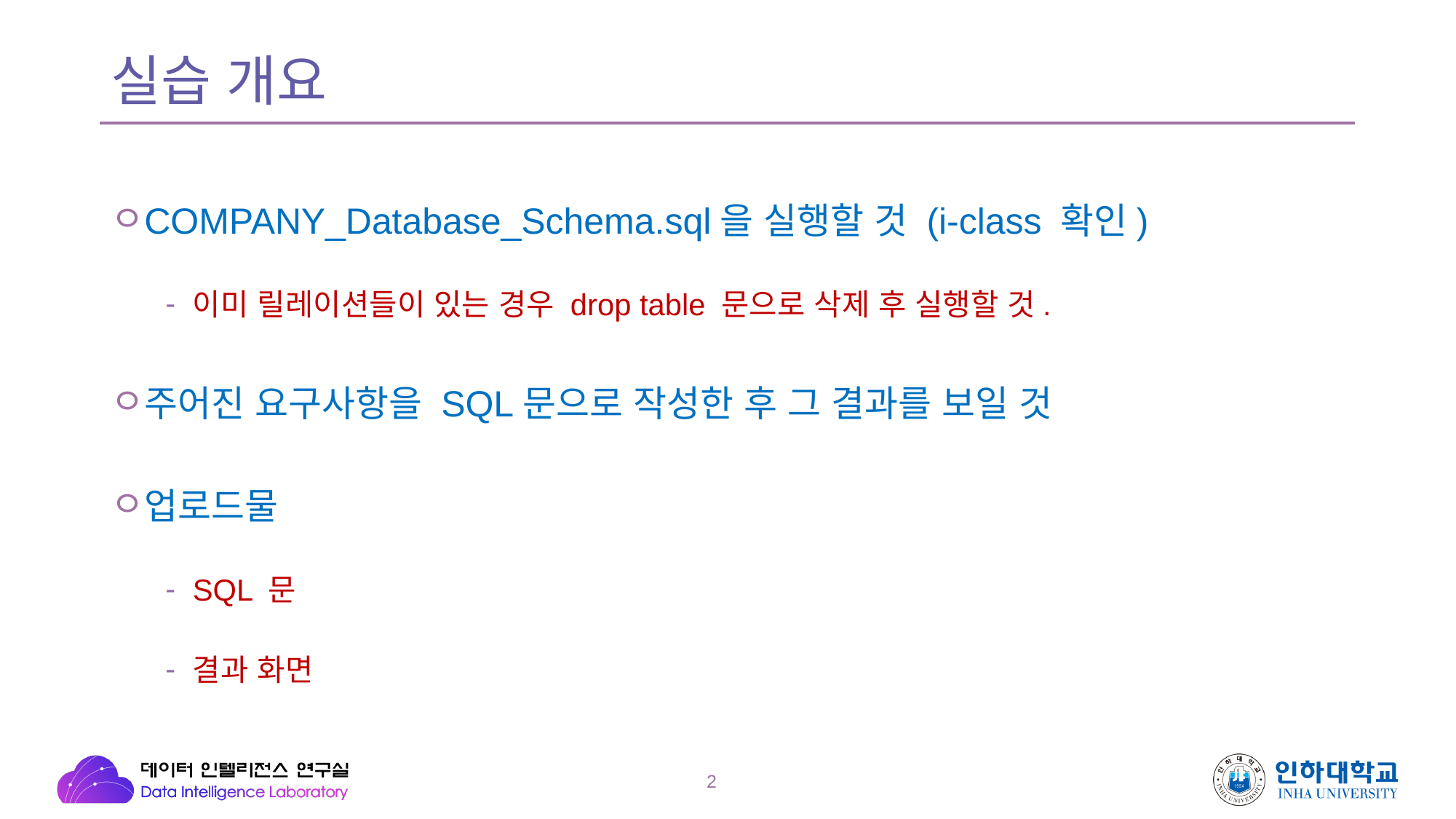

# 실습 개요
COMPANY_Database_Schema.sql을 실행할 것 (i-class 확인)
이미 릴레이션들이 있는 경우 drop table 문으로 삭제 후 실행할 것.
주어진 요구사항을 SQL문으로 작성한 후 그 결과를 보일 것
업로드물
SQL 문
결과 화면

2